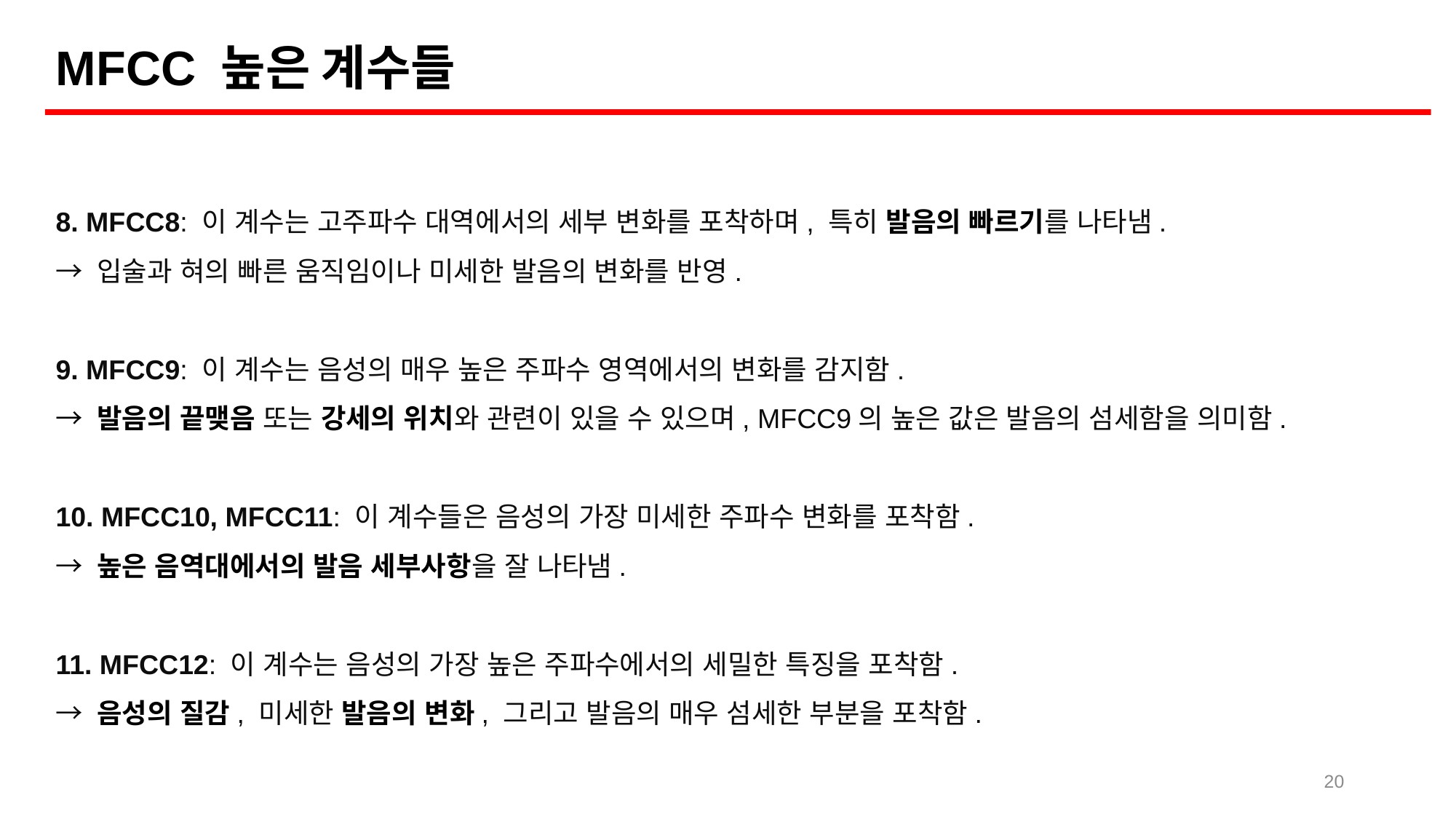

MFCC 높은 계수들

8. MFCC8: 이 계수는 고주파수 대역에서의 세부 변화를 포착하며, 특히 발음의 빠르기를 나타냄.
→ 입술과 혀의 빠른 움직임이나 미세한 발음의 변화를 반영.

9. MFCC9: 이 계수는 음성의 매우 높은 주파수 영역에서의 변화를 감지함.
→ 발음의 끝맺음 또는 강세의 위치와 관련이 있을 수 있으며, MFCC9의 높은 값은 발음의 섬세함을 의미함.

10. MFCC10, MFCC11: 이 계수들은 음성의 가장 미세한 주파수 변화를 포착함.
→ 높은 음역대에서의 발음 세부사항을 잘 나타냄.

11. MFCC12: 이 계수는 음성의 가장 높은 주파수에서의 세밀한 특징을 포착함.
→ 음성의 질감, 미세한 발음의 변화, 그리고 발음의 매우 섬세한 부분을 포착함.
20